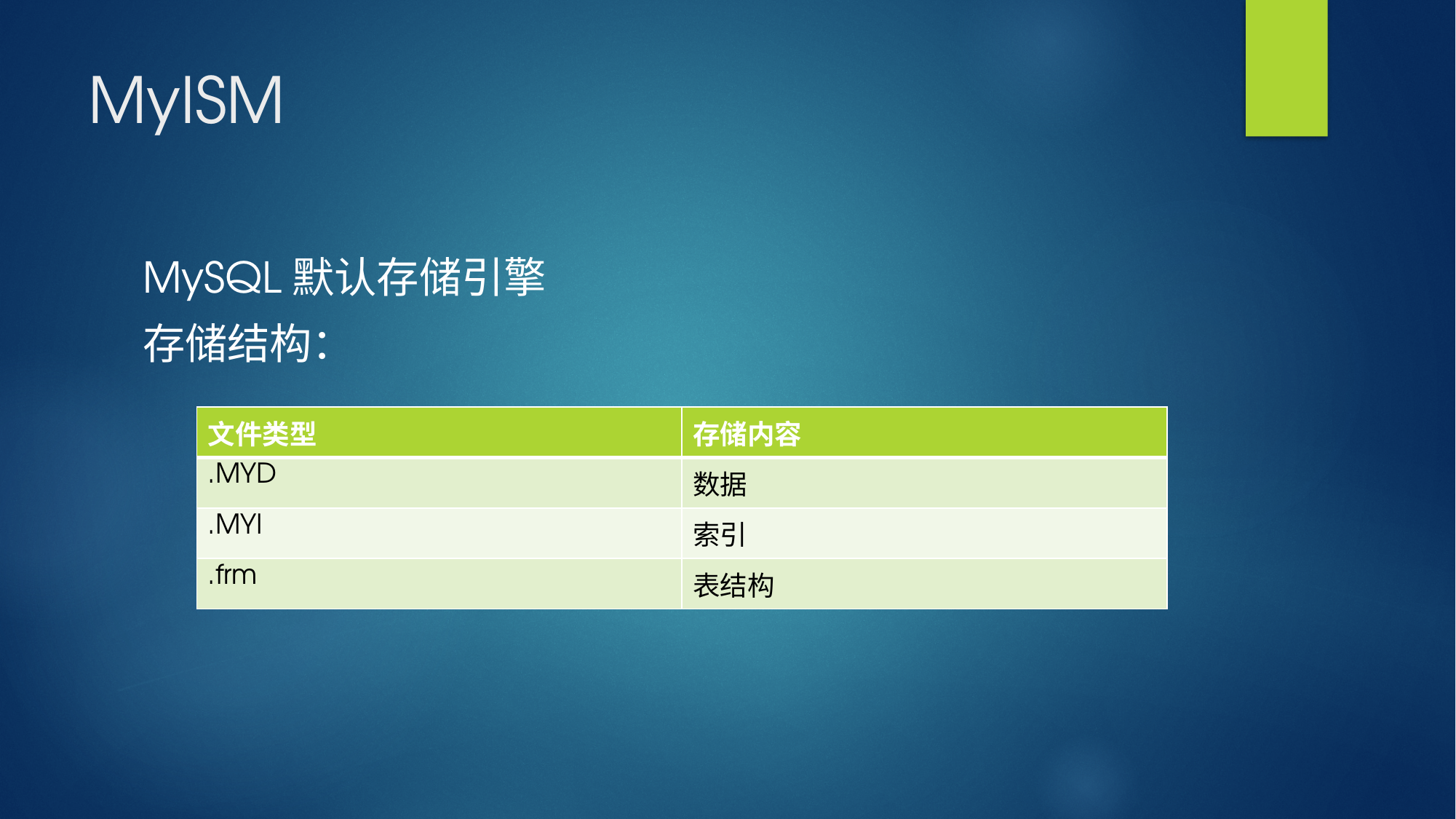

# MyISM
MySQL默认存储引擎
存储结构：
| 文件类型 | 存储内容 |
| --- | --- |
| .MYD | 数据 |
| .MYI | 索引 |
| .frm | 表结构 |